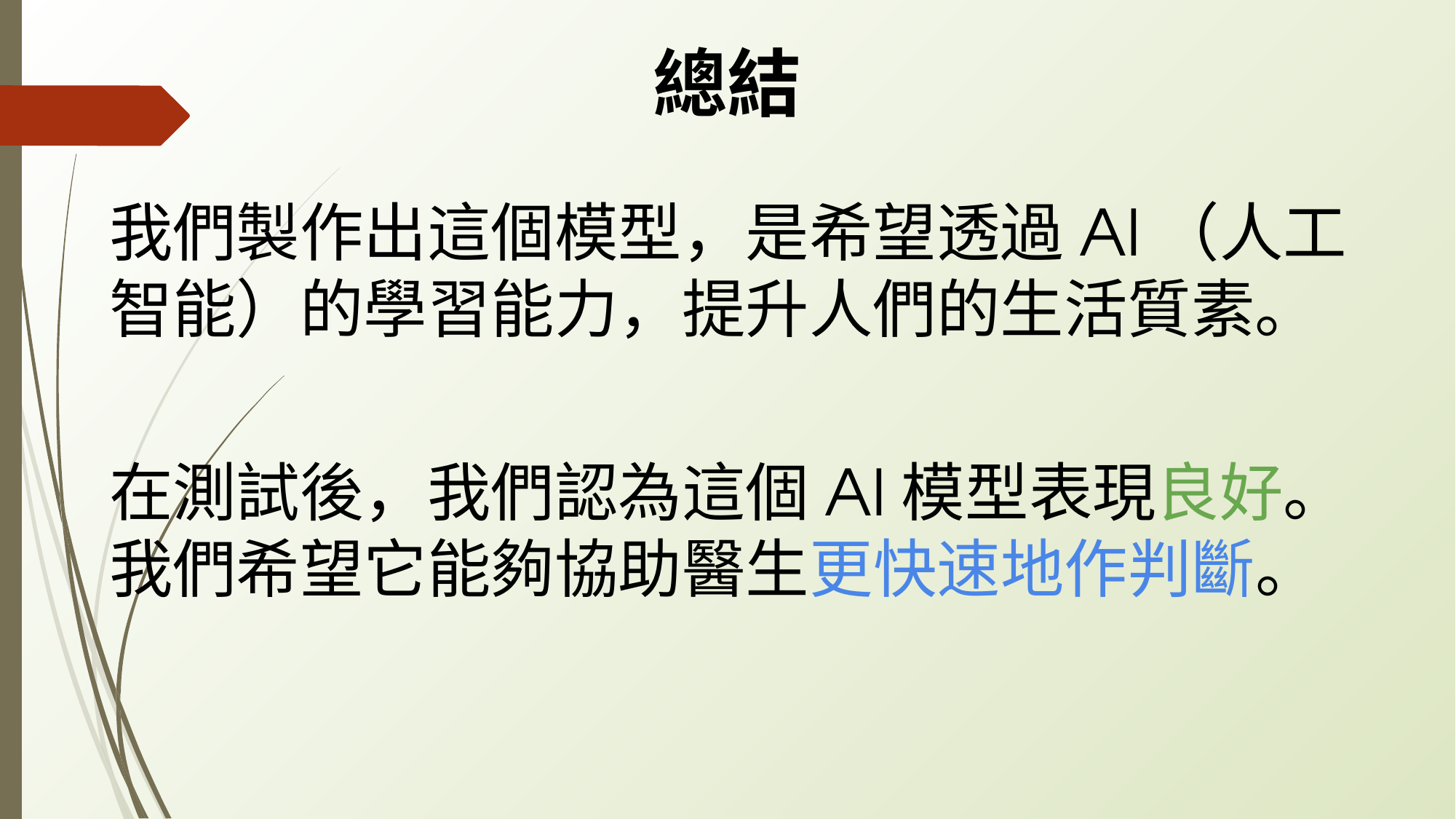

總結
我們製作出這個模型，是希望透過AI（人工智能）的學習能力，提升人們的生活質素。

在測試後，我們認為這個AI模型表現良好。我們希望它能夠協助醫生更快速地作判斷。